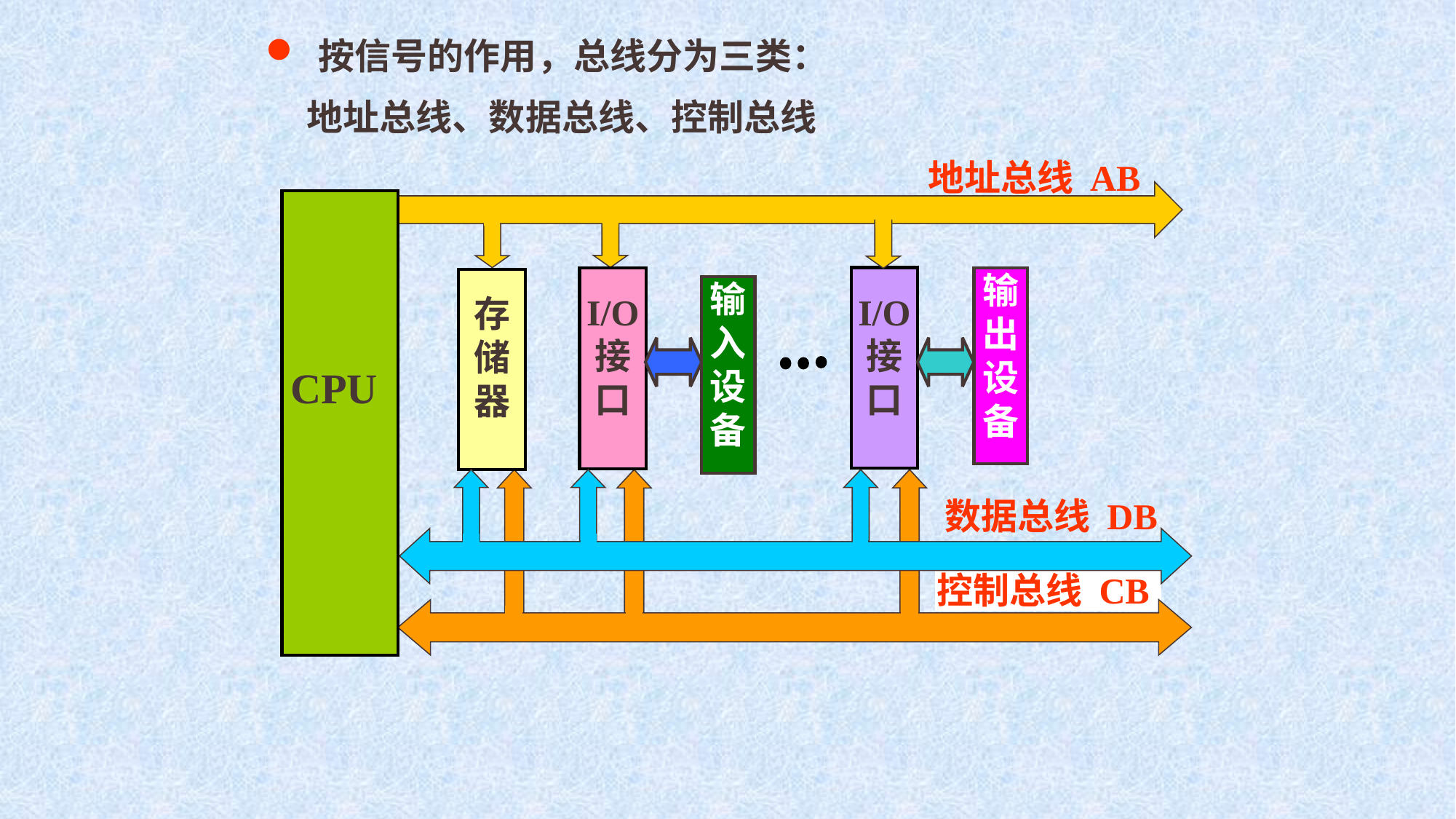

按信号的作用，总线分为三类：
    地址总线、数据总线、控制总线
地址总线 AB

CPU

I/O
接
口
输
出
设
备
I/O
接
口
存
储
器
输
入
设
备

数据总线 DB

控制总线 CB